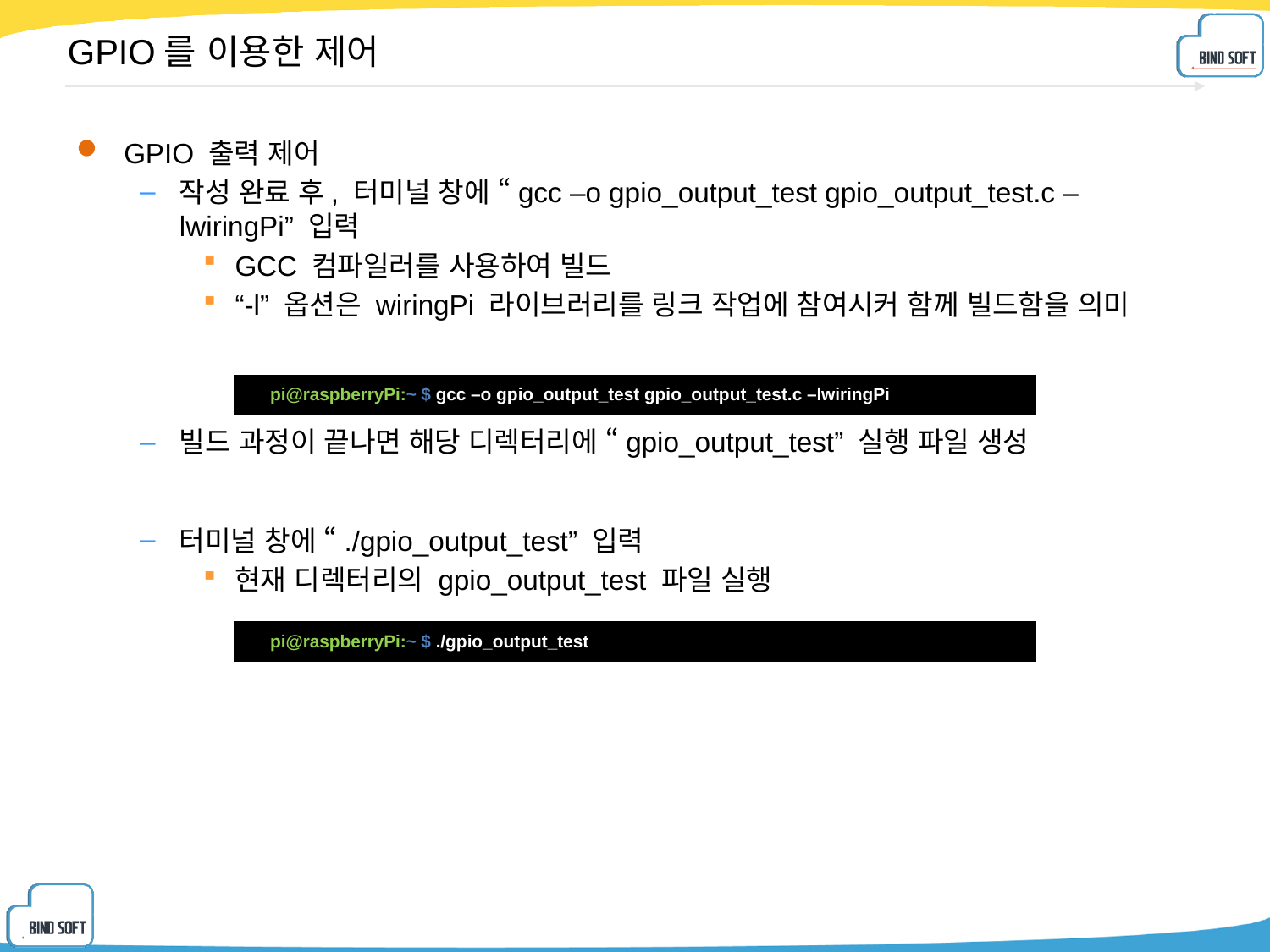

# GPIO를 이용한 제어
GPIO 출력 제어
작성 완료 후, 터미널 창에 “gcc –o gpio_output_test gpio_output_test.c –lwiringPi” 입력
GCC 컴파일러를 사용하여 빌드
“-l” 옵션은 wiringPi 라이브러리를 링크 작업에 참여시커 함께 빌드함을 의미

빌드 과정이 끝나면 해당 디렉터리에 “gpio_output_test” 실행 파일 생성

터미널 창에 “./gpio_output_test” 입력
현재 디렉터리의 gpio_output_test 파일 실행

| pi@raspberryPi:~ $ gcc –o gpio\_output\_test gpio\_output\_test.c –lwiringPi |
| --- |
| pi@raspberryPi:~ $ ./gpio\_output\_test |
| --- |